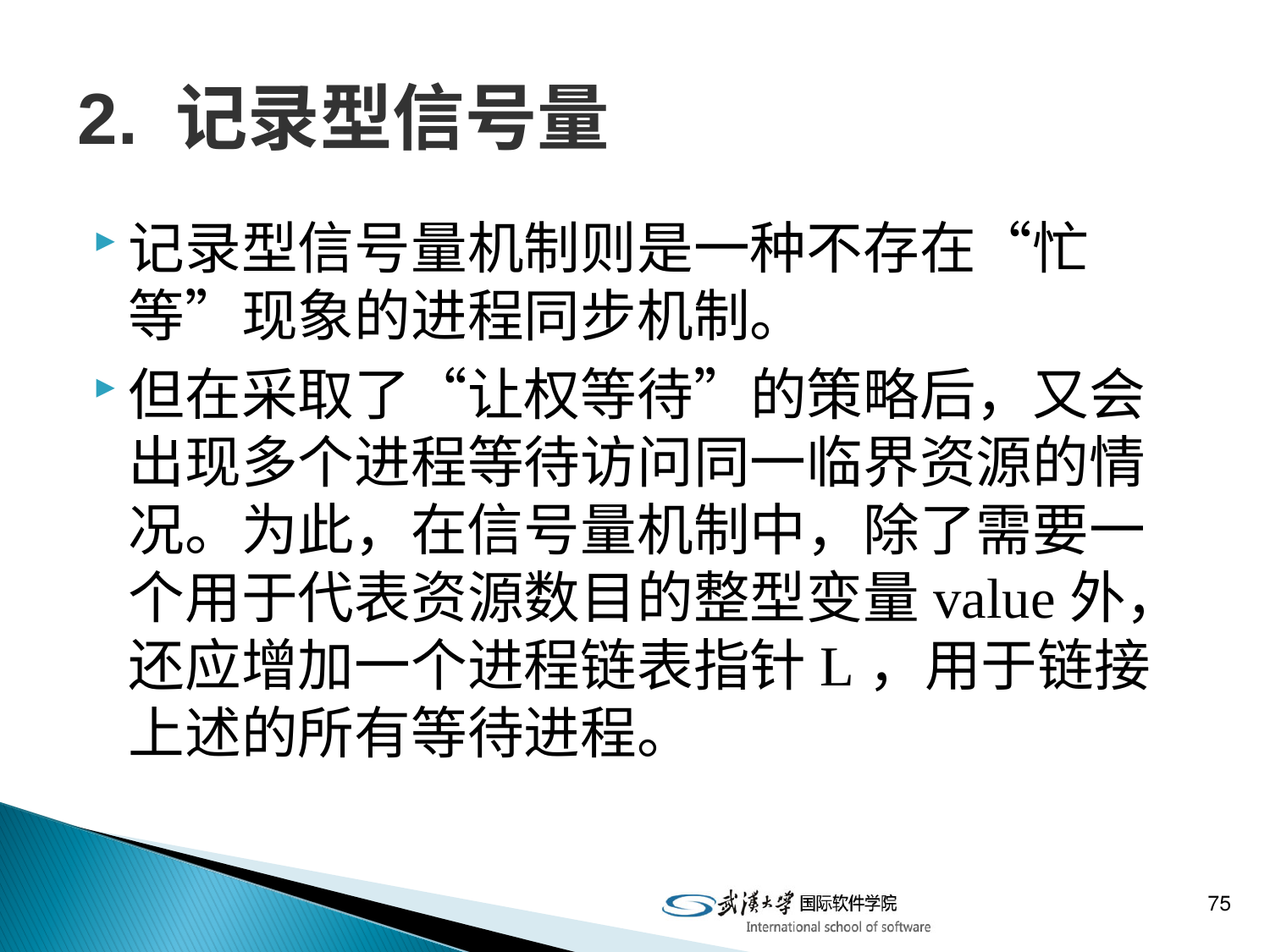

# 2. 记录型信号量
记录型信号量机制则是一种不存在“忙等”现象的进程同步机制。
但在采取了“让权等待”的策略后，又会出现多个进程等待访问同一临界资源的情况。为此，在信号量机制中，除了需要一个用于代表资源数目的整型变量value外，还应增加一个进程链表指针L，用于链接上述的所有等待进程。